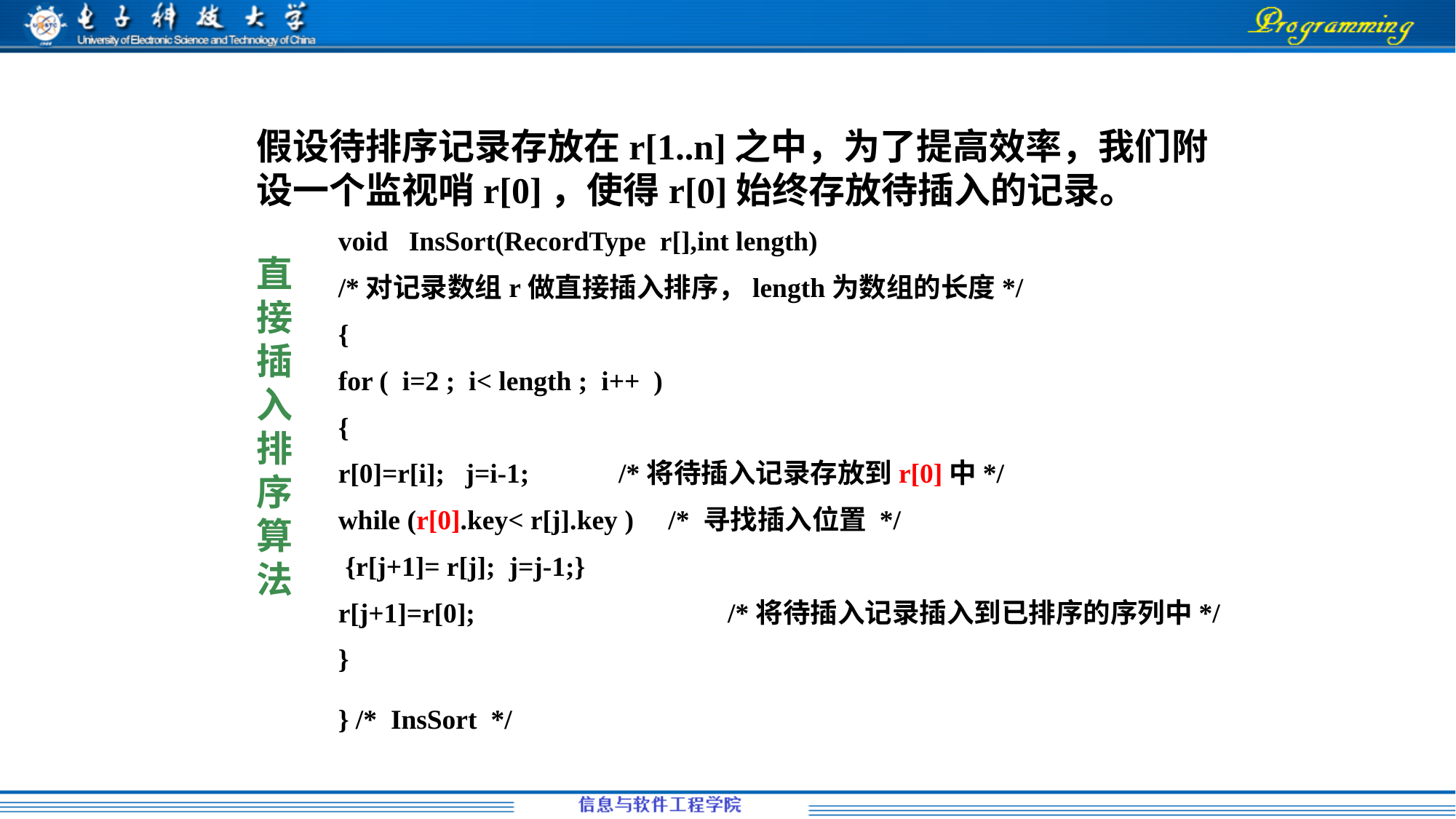

假设待排序记录存放在r[1..n]之中，为了提高效率，我们附设一个监视哨r[0]，使得r[0]始终存放待插入的记录。
void   InsSort(RecordType  r[],int length)
/*对记录数组r做直接插入排序，length为数组的长度*/
{
for (  i=2 ;  i< length ;  i++  )
{
r[0]=r[i];   j=i-1;	         /*将待插入记录存放到r[0]中*/
while (r[0].key< r[j].key )     /* 寻找插入位置 */
 {r[j+1]= r[j];  j=j-1;}
r[j+1]=r[0];		         /*将待插入记录插入到已排序的序列中*/
}
} /*  InsSort  */
直接插入排序算法